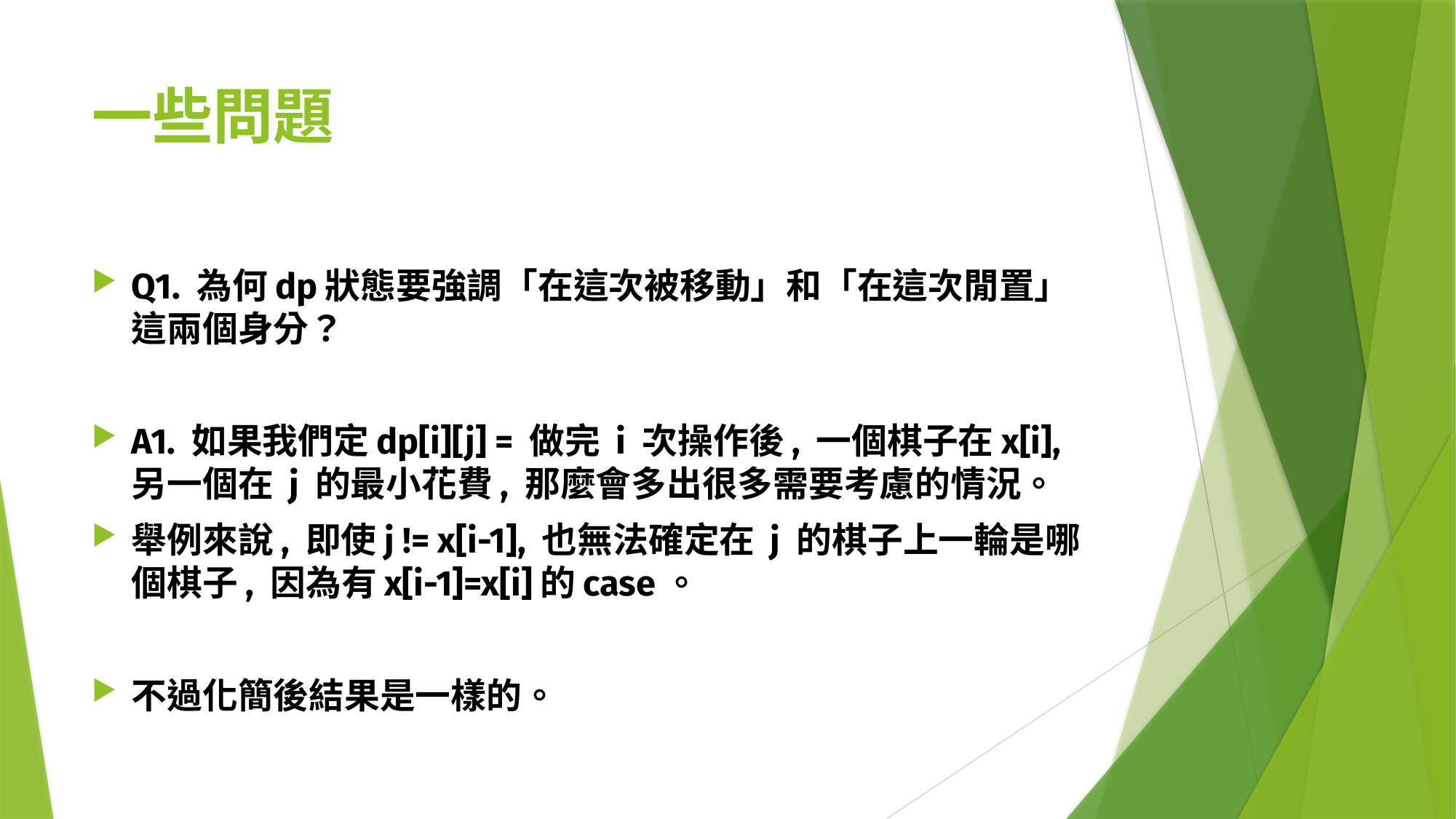

# 一些問題
Q1. 為何dp狀態要強調「在這次被移動」和「在這次閒置」這兩個身分？

A1. 如果我們定dp[i][j] = 做完 i 次操作後, 一個棋子在x[i], 另一個在 j 的最小花費, 那麼會多出很多需要考慮的情況。
舉例來說, 即使j != x[i-1], 也無法確定在 j 的棋子上一輪是哪個棋子, 因為有x[i-1]=x[i]的case。

不過化簡後結果是一樣的。